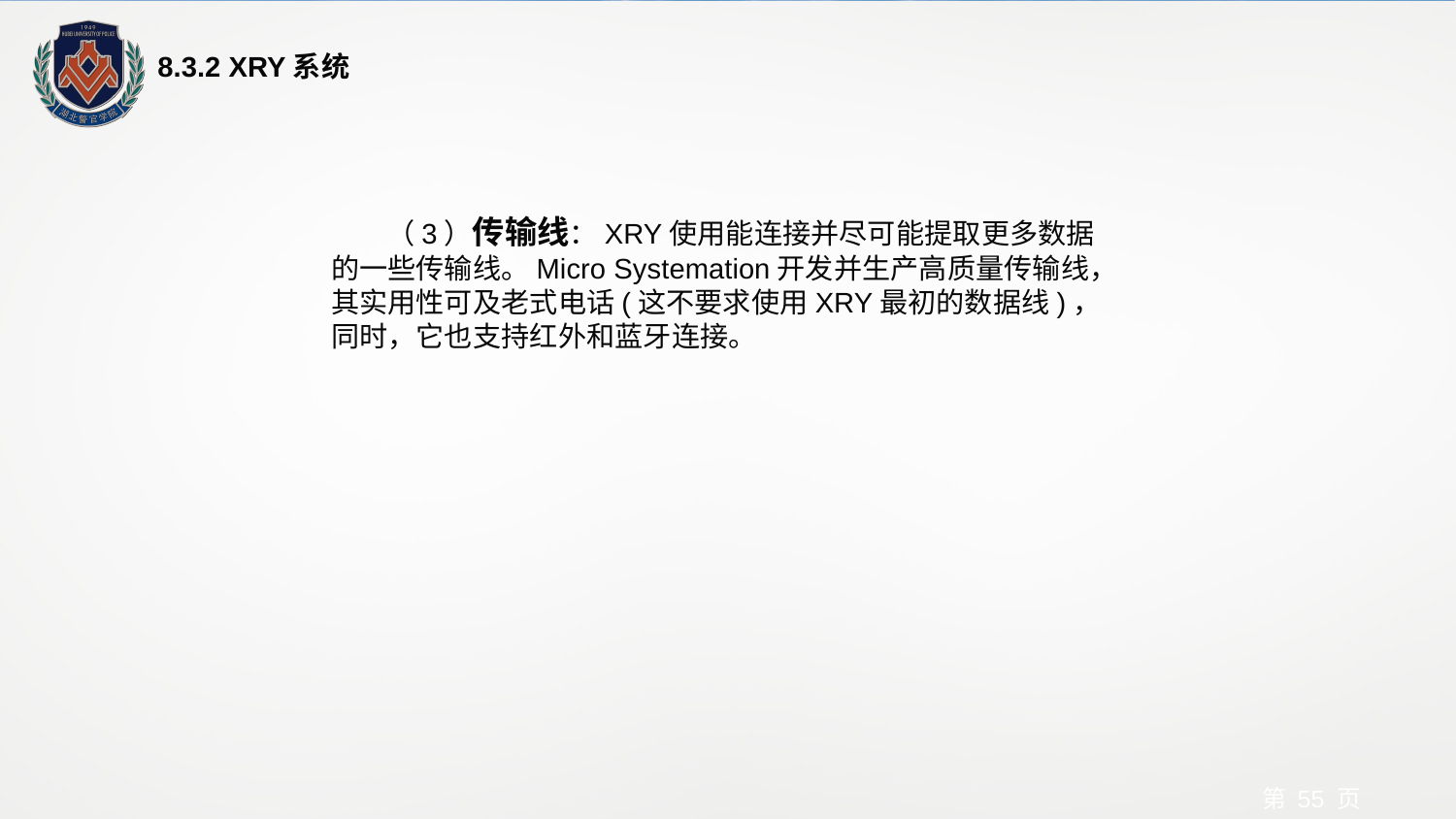

8.3.2 XRY系统
 （3）传输线：XRY使用能连接并尽可能提取更多数据的一些传输线。Micro Systemation开发并生产高质量传输线，其实用性可及老式电话(这不要求使用XRY最初的数据线)，同时，它也支持红外和蓝牙连接。

图9-16 正版软件文件列表机关键文件的属性